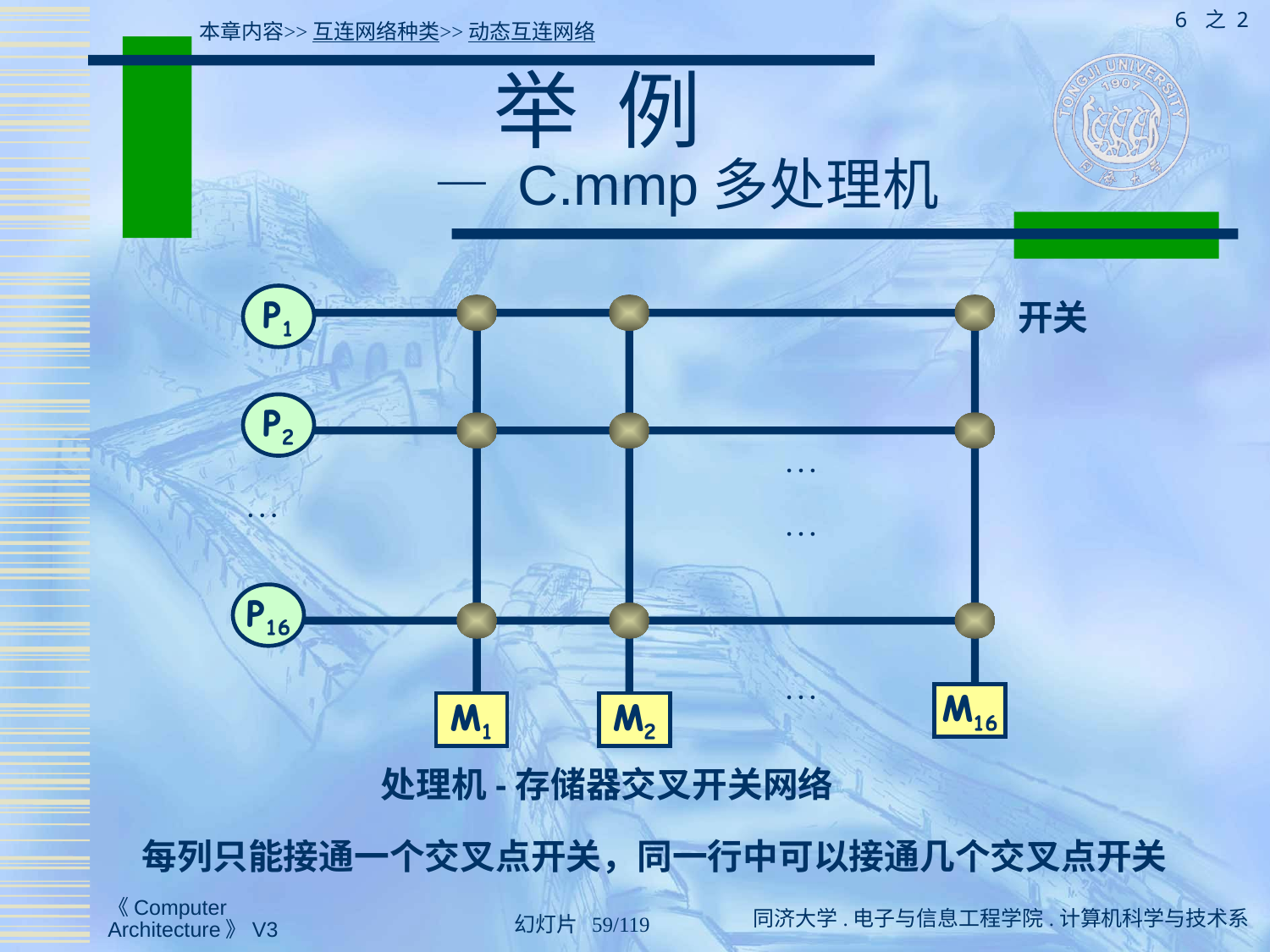

6 之 2
本章内容>>互连网络种类>>动态互连网络
# 举  例 — C.mmp多处理机
P1

P2

…
…
…
P16

…
M16
M1
M2
开关
处理机-存储器交叉开关网络
每列只能接通一个交叉点开关，同一行中可以接通几个交叉点开关